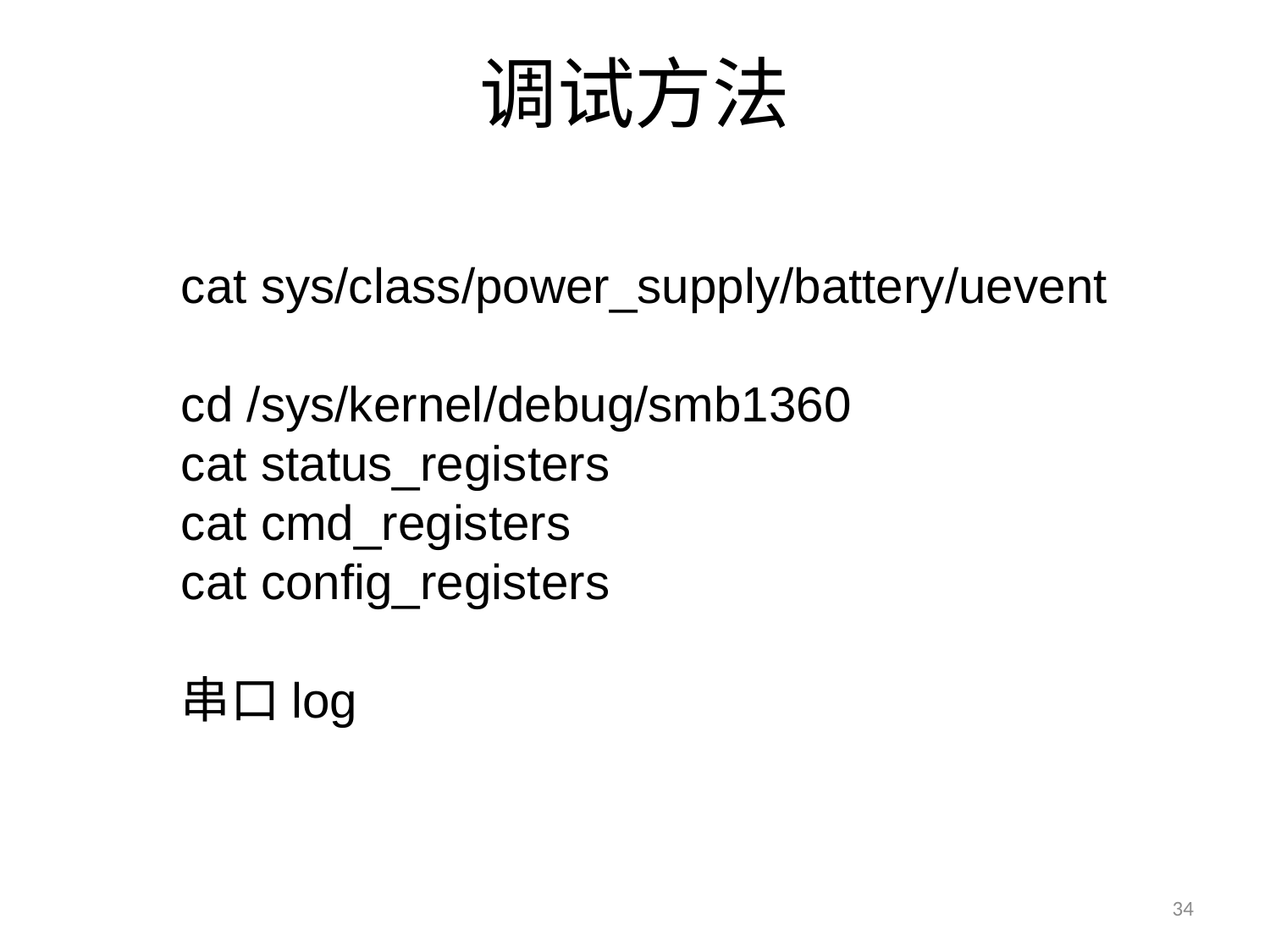

调试方法
cat sys/class/power_supply/battery/uevent

cd /sys/kernel/debug/smb1360
cat status_registers
cat cmd_registers
cat config_registers

串口log

34